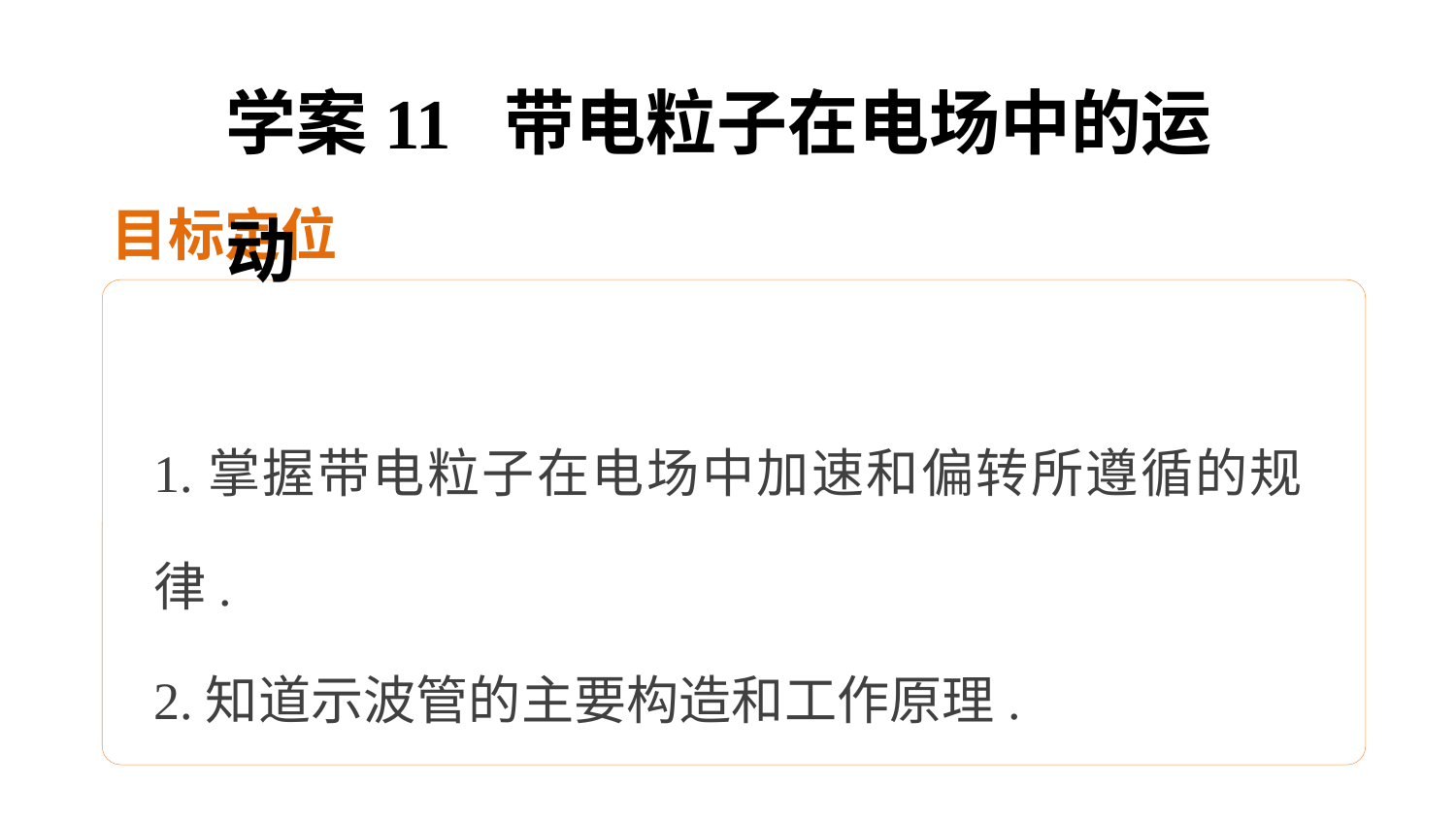

学案11  带电粒子在电场中的运动

目标定位

1.掌握带电粒子在电场中加速和偏转所遵循的规律.
2.知道示波管的主要构造和工作原理.